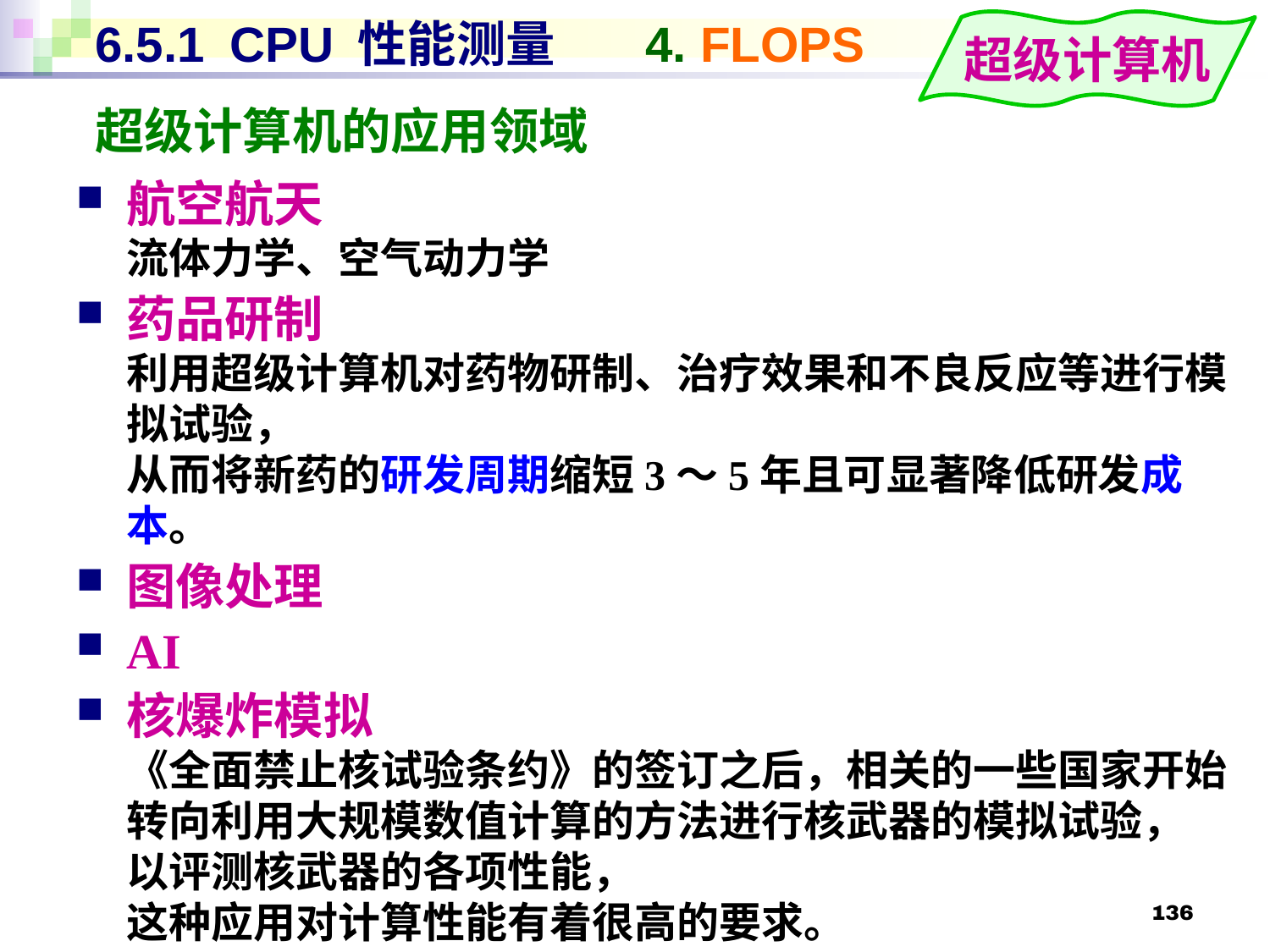

# 6.5.1  CPU 性能测量       4. FLOPS
超级计算机
超级计算机的应用领域
航空航天
流体力学、空气动力学
药品研制
利用超级计算机对药物研制、治疗效果和不良反应等进行模拟试验，
从而将新药的研发周期缩短3～5年且可显著降低研发成本。
图像处理
AI
核爆炸模拟
《全面禁止核试验条约》的签订之后，相关的一些国家开始转向利用大规模数值计算的方法进行核武器的模拟试验，
以评测核武器的各项性能，
这种应用对计算性能有着很高的要求。
136